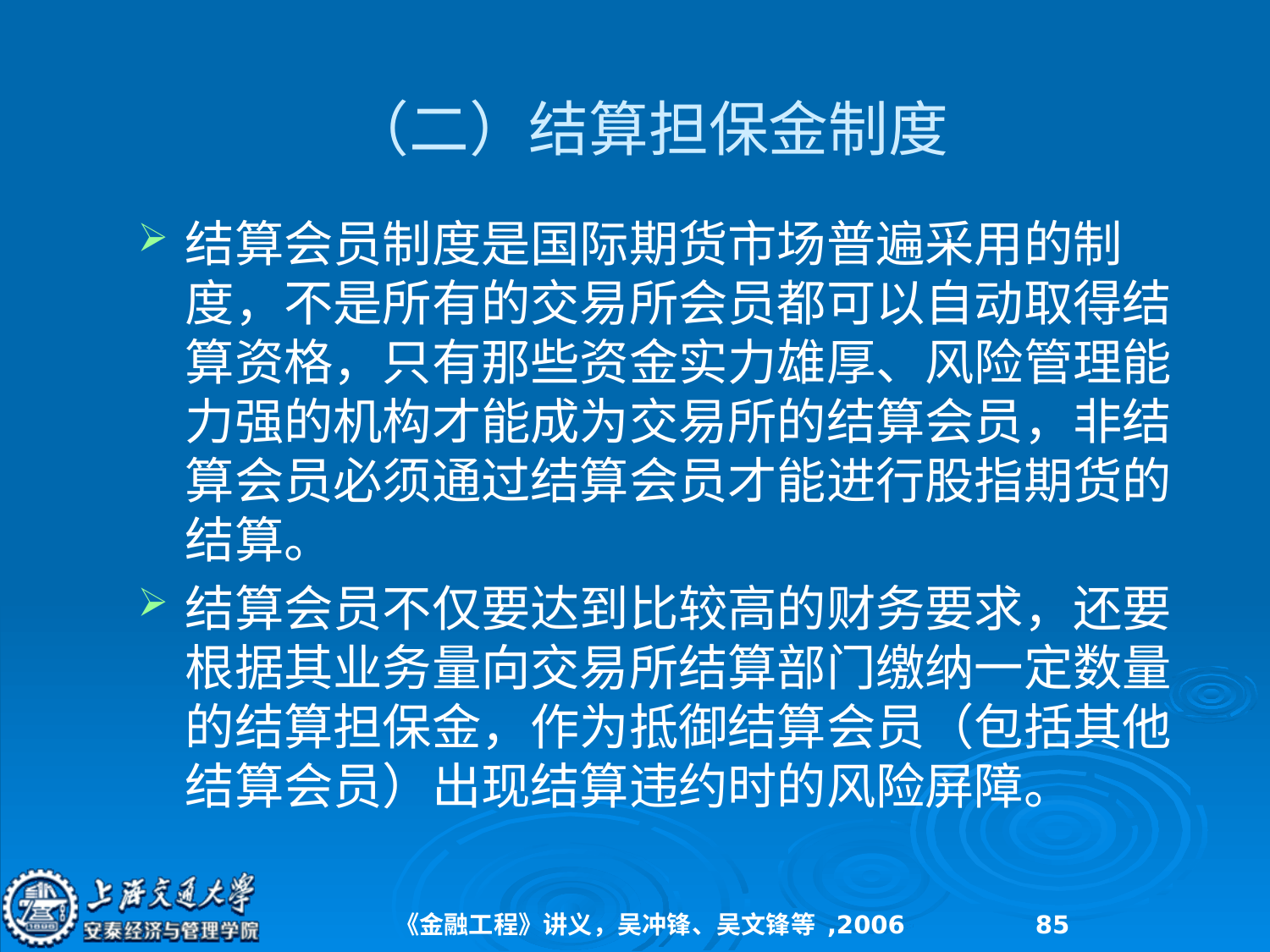

# （二）结算担保金制度
结算会员制度是国际期货市场普遍采用的制度，不是所有的交易所会员都可以自动取得结算资格，只有那些资金实力雄厚、风险管理能力强的机构才能成为交易所的结算会员，非结算会员必须通过结算会员才能进行股指期货的结算。
结算会员不仅要达到比较高的财务要求，还要根据其业务量向交易所结算部门缴纳一定数量的结算担保金，作为抵御结算会员（包括其他结算会员）出现结算违约时的风险屏障。